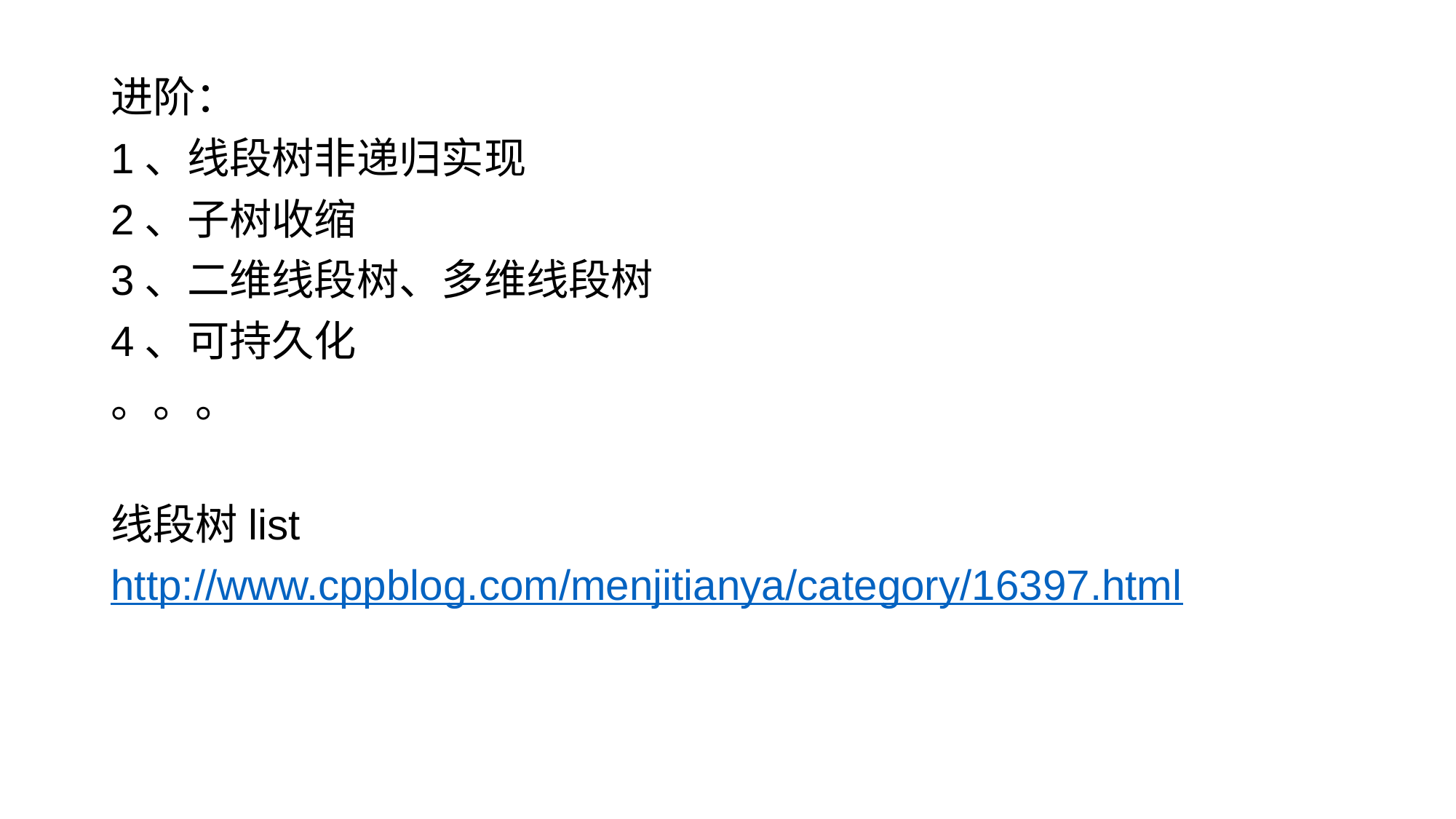

进阶：
1、线段树非递归实现
2、子树收缩
3、二维线段树、多维线段树
4、可持久化
。。。

线段树list
http://www.cppblog.com/menjitianya/category/16397.html